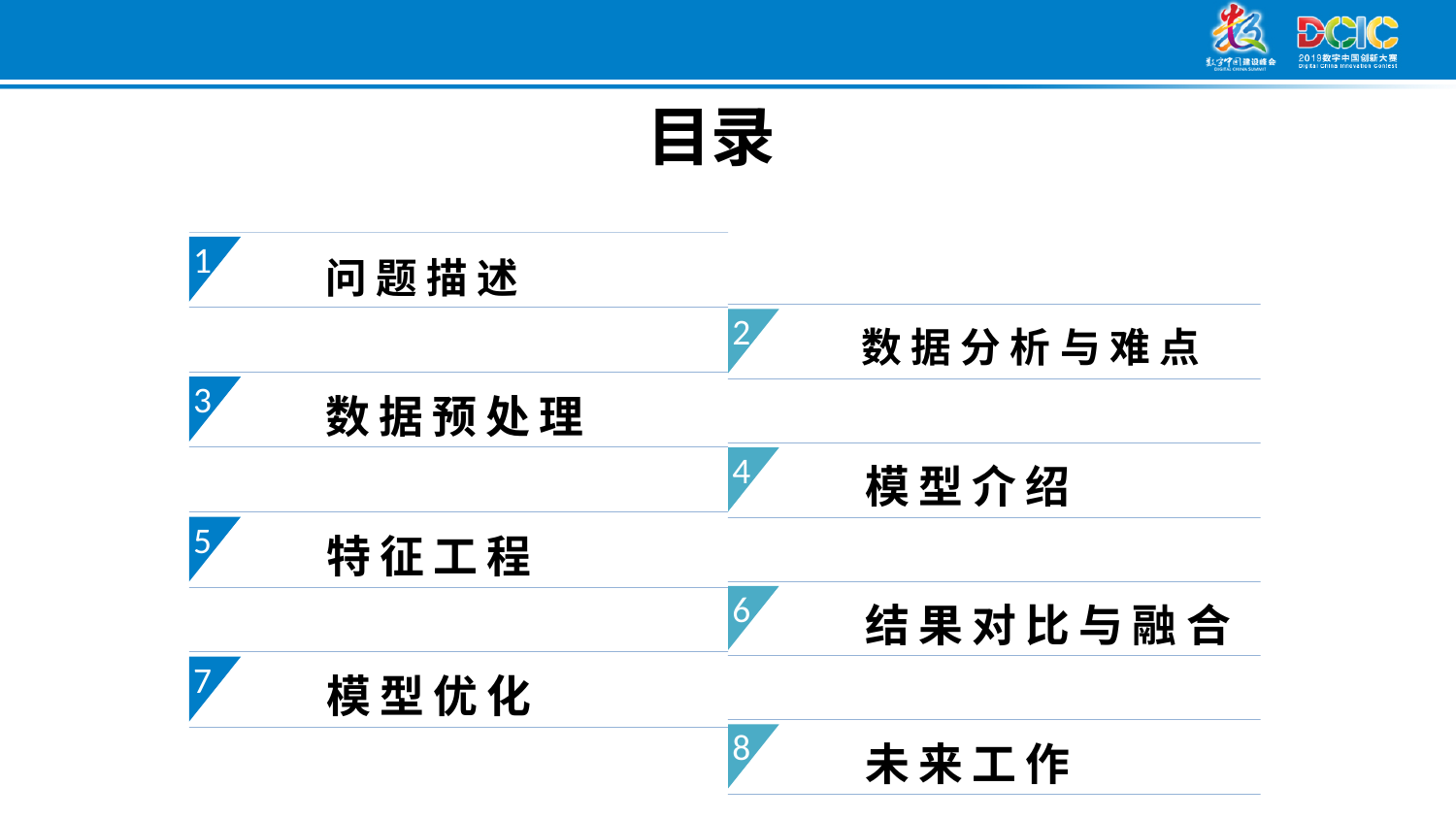

目录
   问题描述
1
   数据预处理
3
   特征工程
5
   模型优化
7
   数据分析与难点
2
   模型介绍
4
   结果对比与融合
6
   未来工作
8